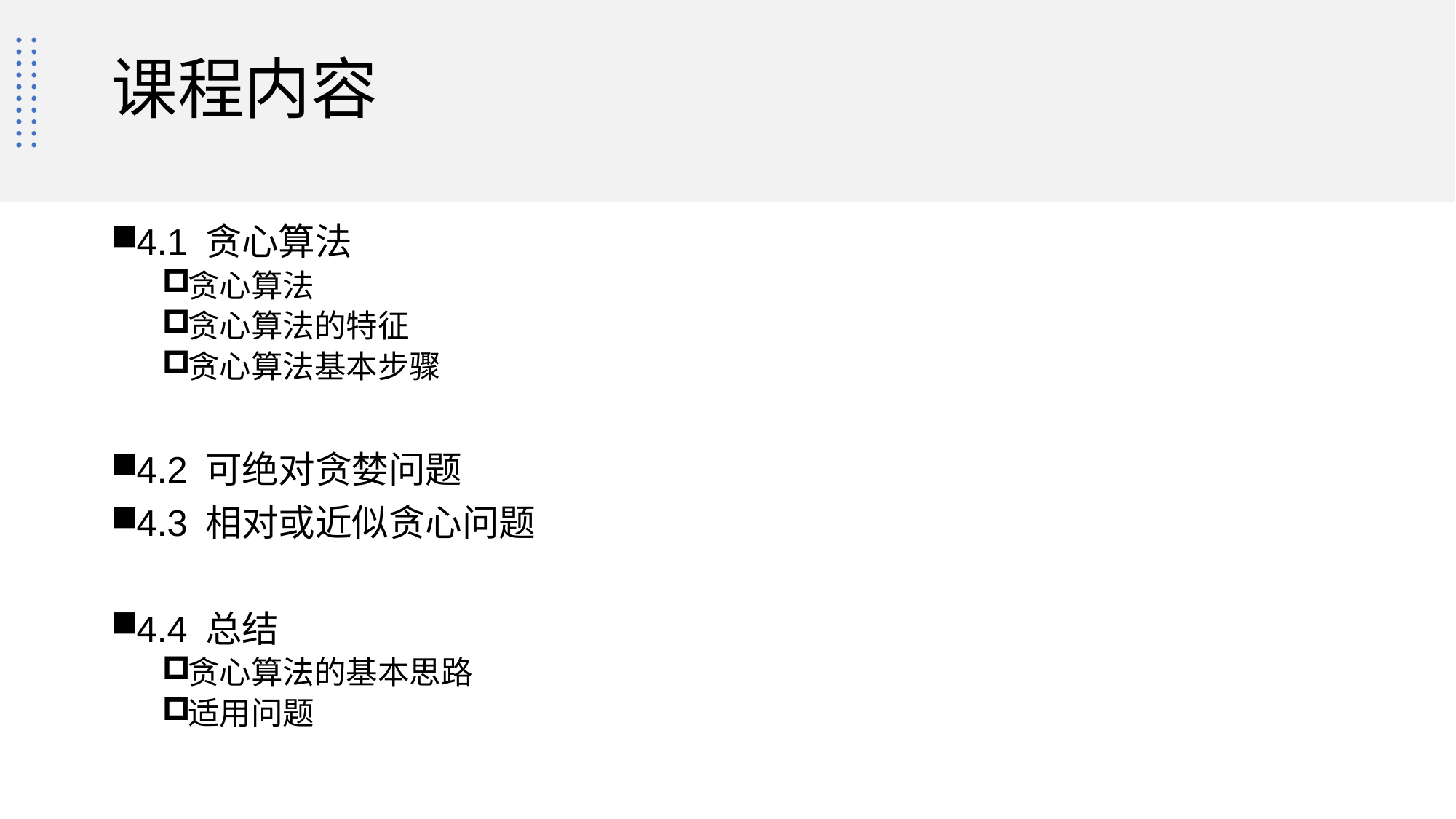

# 课程内容
4.1 贪心算法
贪心算法
贪心算法的特征
贪心算法基本步骤

4.2 可绝对贪婪问题
4.3 相对或近似贪心问题

4.4 总结
贪心算法的基本思路
适用问题